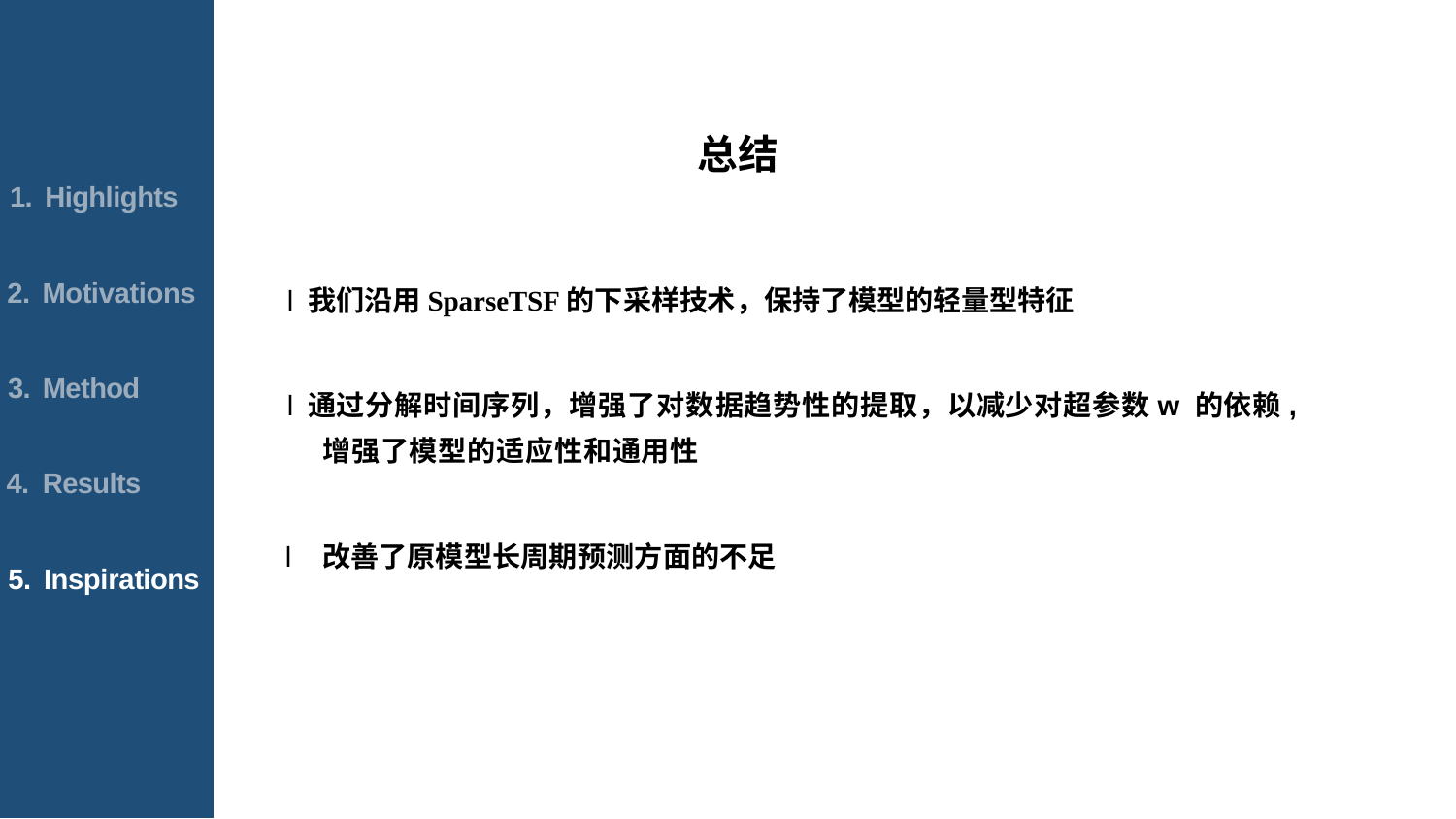

| 1. Highlights 2. Motivations 3. Method 4. Results 5. Inspirations |
| --- |
   总结

l 我们沿用SparseTSF的下采样技术，保持了模型的轻量型特征

l 通过分解时间序列，增强了对数据趋势性的提取，以减少对超参数w 的依赖,
    增强了模型的适应性和通用性

l   改善了原模型长周期预测方面的不足